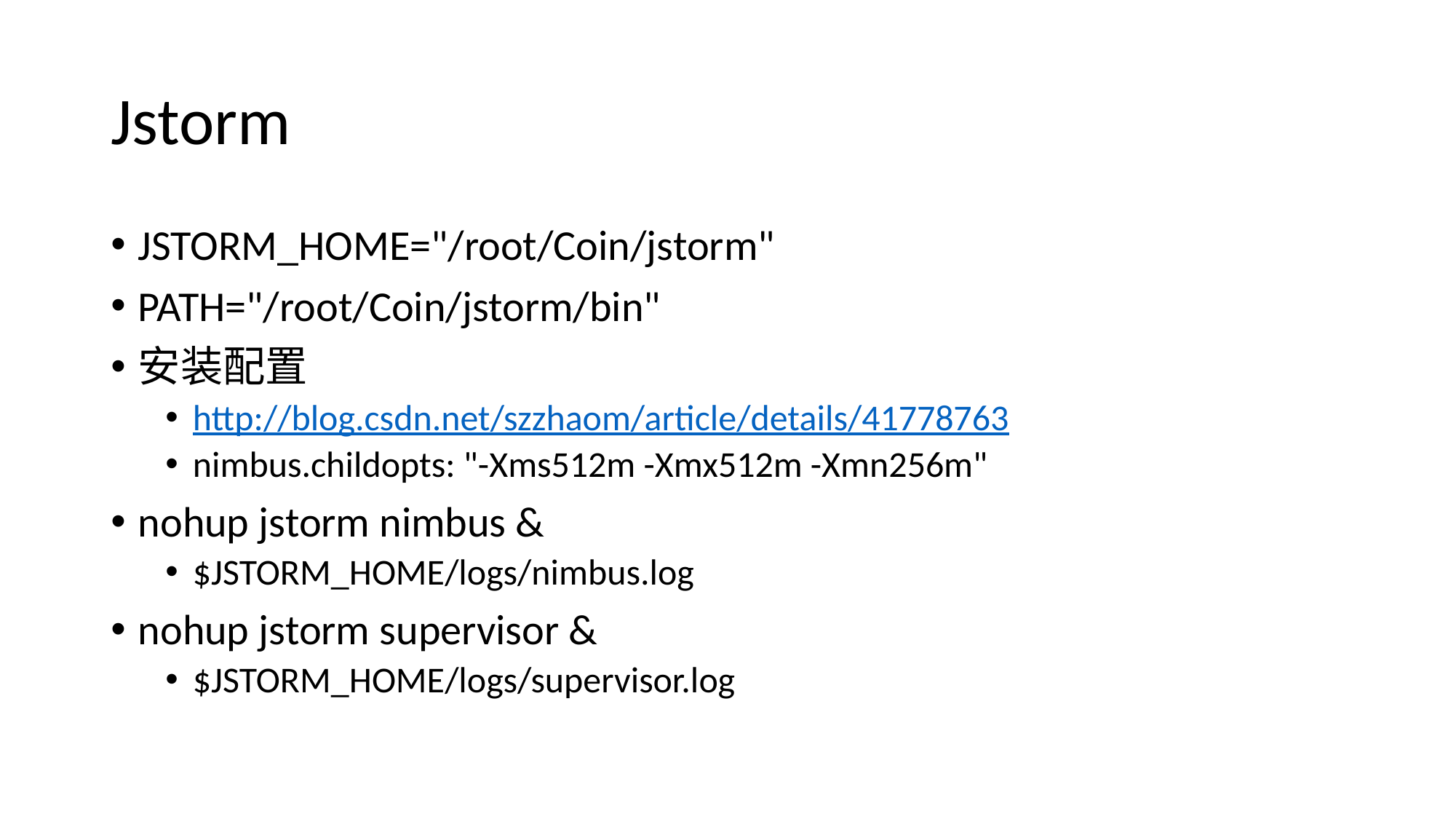

# Jstorm
JSTORM_HOME="/root/Coin/jstorm"
PATH="/root/Coin/jstorm/bin"
安装配置
http://blog.csdn.net/szzhaom/article/details/41778763
nimbus.childopts: "-Xms512m -Xmx512m -Xmn256m"
nohup jstorm nimbus &
$JSTORM_HOME/logs/nimbus.log
nohup jstorm supervisor &
$JSTORM_HOME/logs/supervisor.log